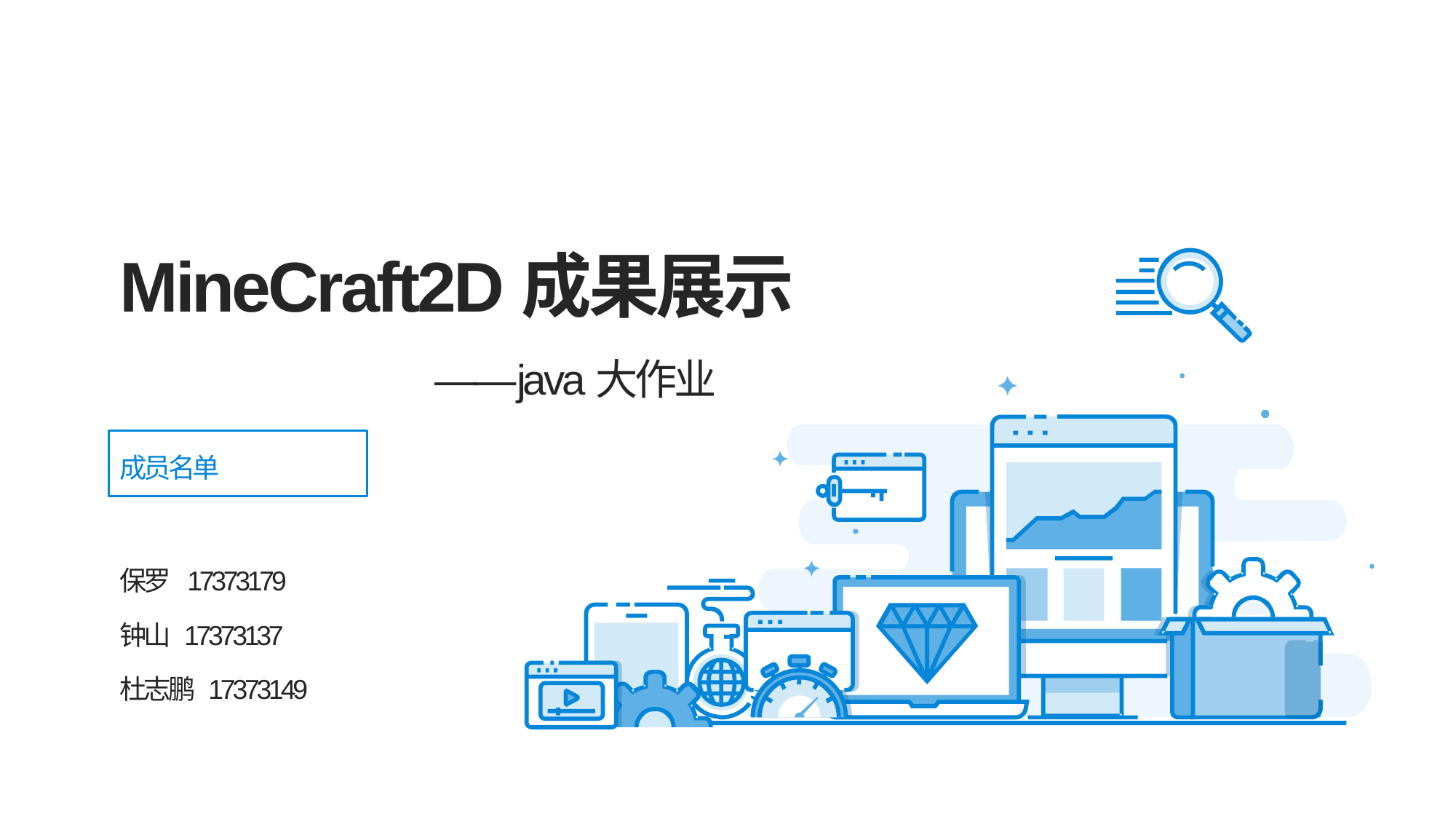

# MineCraft2D成果展示
——java大作业
成员名单
保罗   17373179
钟山  17373137
杜志鹏  17373149